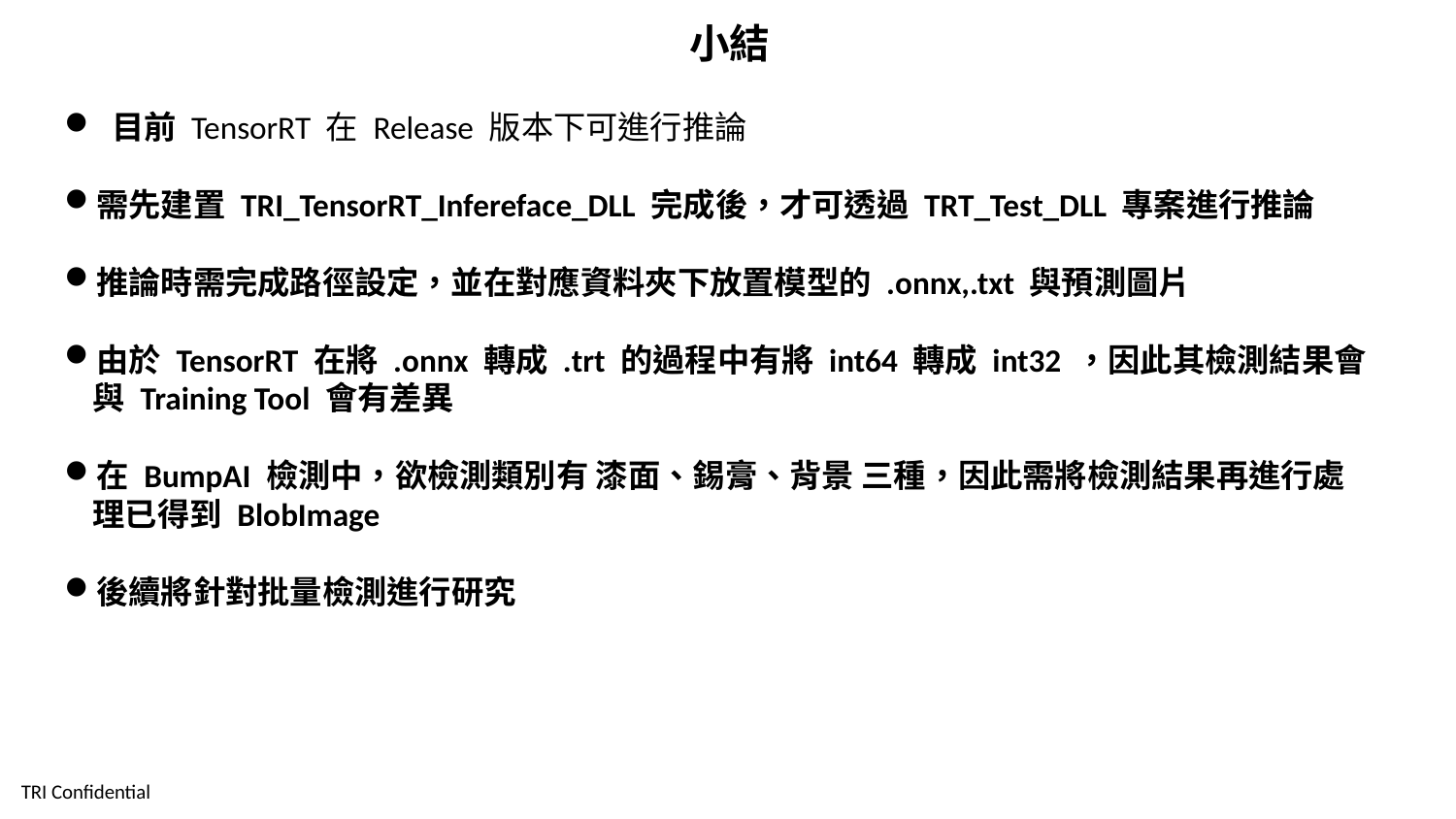

小結
 目前 TensorRT 在 Release 版本下可進行推論

需先建置 TRI_TensorRT_Infereface_DLL 完成後，才可透過 TRT_Test_DLL 專案進行推論

推論時需完成路徑設定，並在對應資料夾下放置模型的 .onnx,.txt 與預測圖片

由於 TensorRT 在將 .onnx 轉成 .trt 的過程中有將 int64 轉成 int32 ，因此其檢測結果會與 Training Tool 會有差異

在 BumpAI 檢測中，欲檢測類別有 漆面、錫膏、背景 三種，因此需將檢測結果再進行處理已得到 BlobImage

後續將針對批量檢測進行研究

22
TRI Confidential